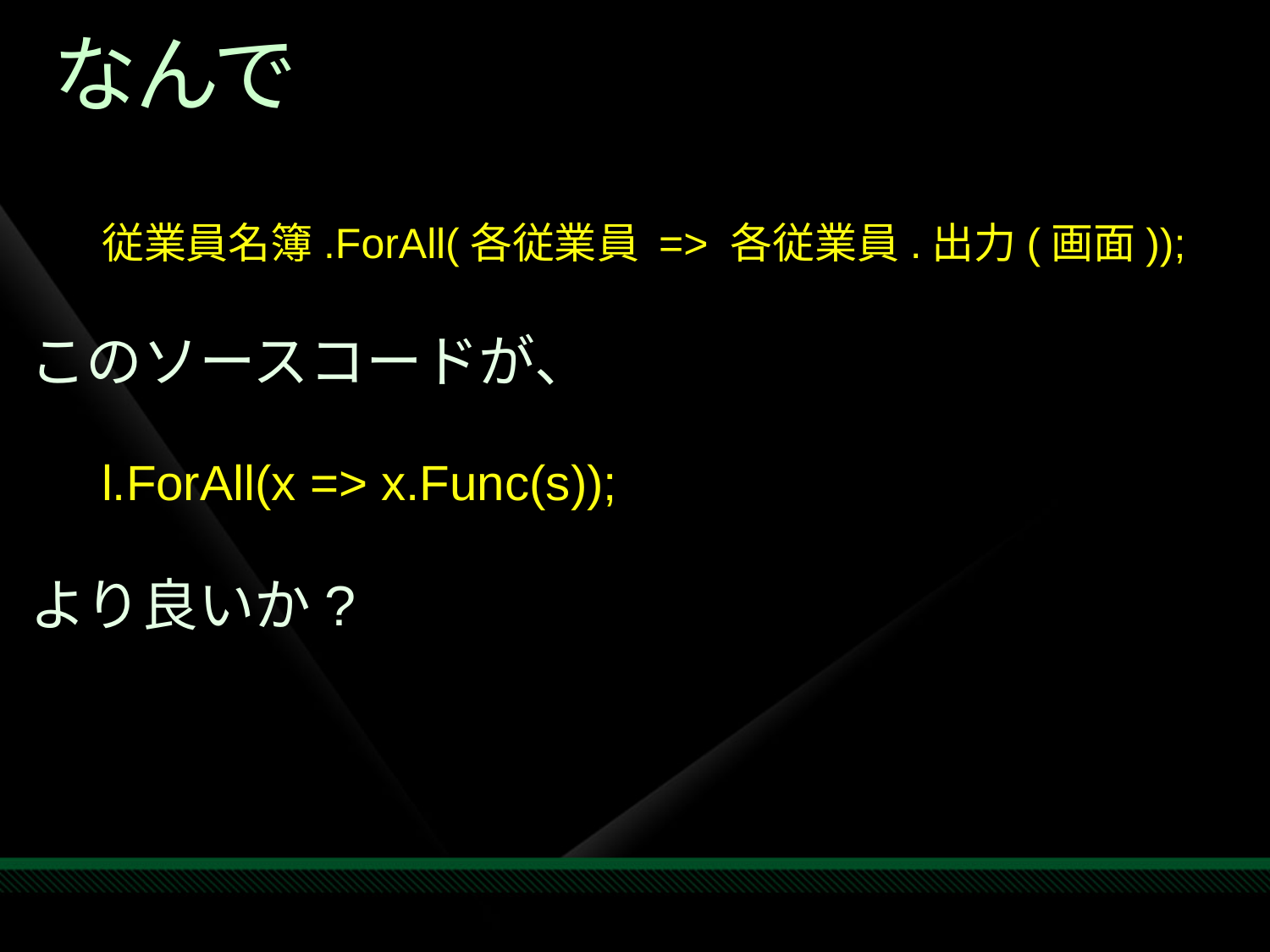

# なんで
従業員名簿.ForAll(各従業員 => 各従業員.出力(画面));

このソースコードが、

l.ForAll(x => x.Func(s));

より良いか?